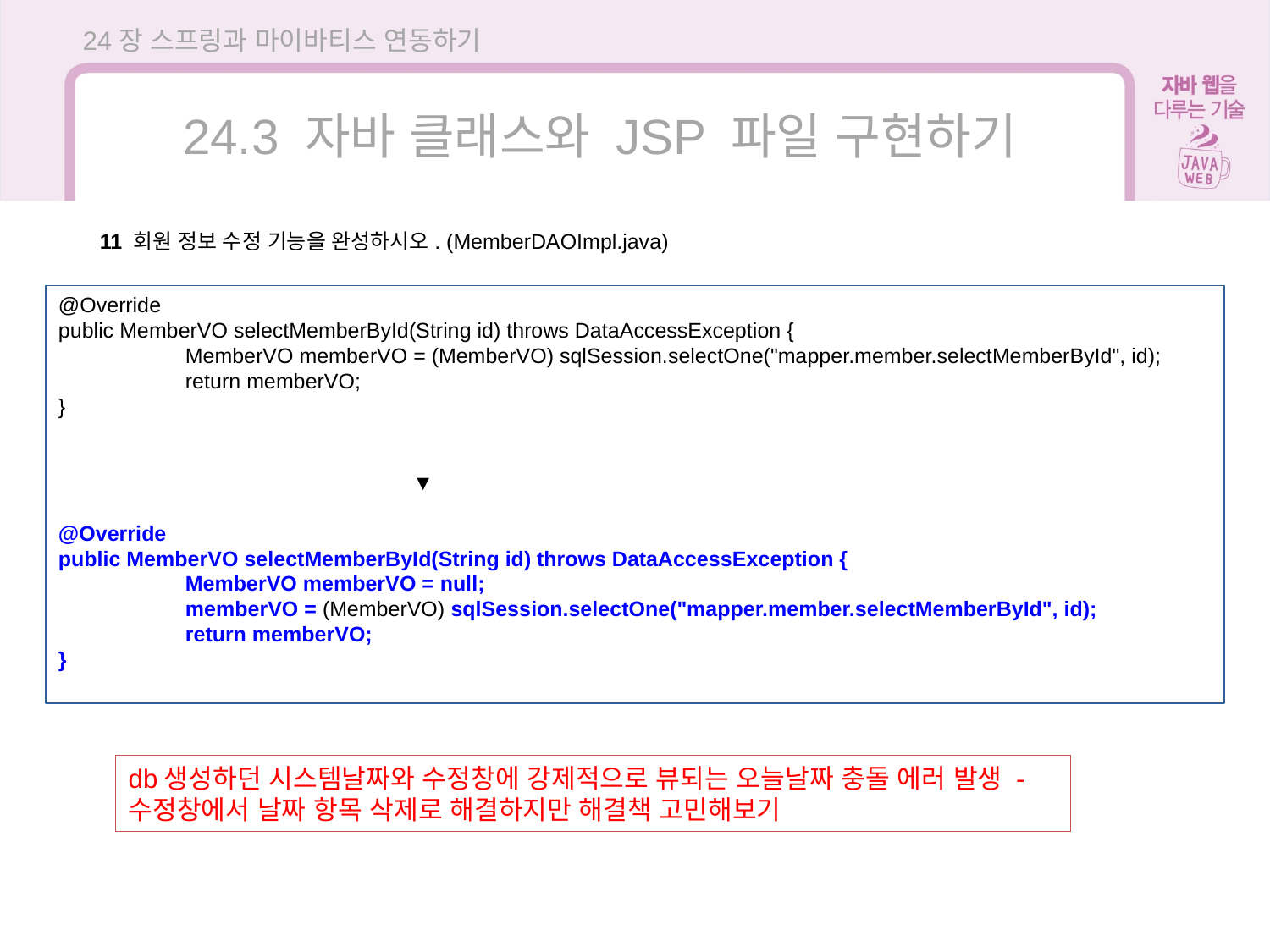

24장 스프링과 마이바티스 연동하기
24.3 자바 클래스와 JSP 파일 구현하기
11 회원 정보 수정 기능을 완성하시오. (MemberDAOImpl.java)
@Override
public MemberVO selectMemberById(String id) throws DataAccessException {
	MemberVO memberVO = (MemberVO) sqlSession.selectOne("mapper.member.selectMemberById", id);
	return memberVO;
}

                                                            ▼

@Override
public MemberVO selectMemberById(String id) throws DataAccessException {
	MemberVO memberVO = null;
	memberVO = (MemberVO) sqlSession.selectOne("mapper.member.selectMemberById", id);
	return memberVO;
}

db생성하던 시스템날짜와 수정창에 강제적으로 뷰되는 오늘날짜 충돌 에러 발생 - 수정창에서 날짜 항목 삭제로 해결하지만 해결책 고민해보기